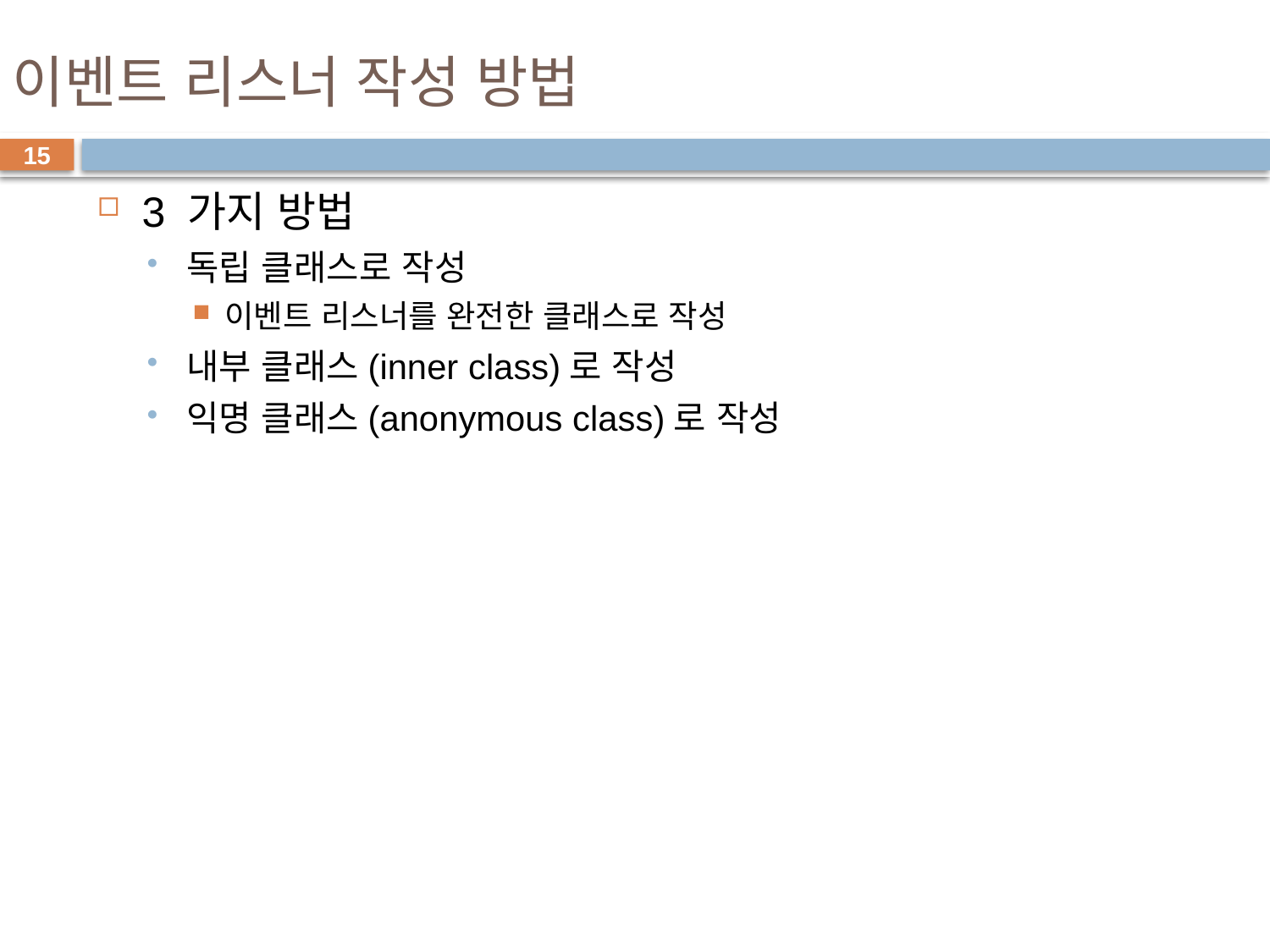

# 이벤트 리스너 작성 방법
15
3 가지 방법
독립 클래스로 작성
이벤트 리스너를 완전한 클래스로 작성
내부 클래스(inner class)로 작성
익명 클래스(anonymous class)로 작성